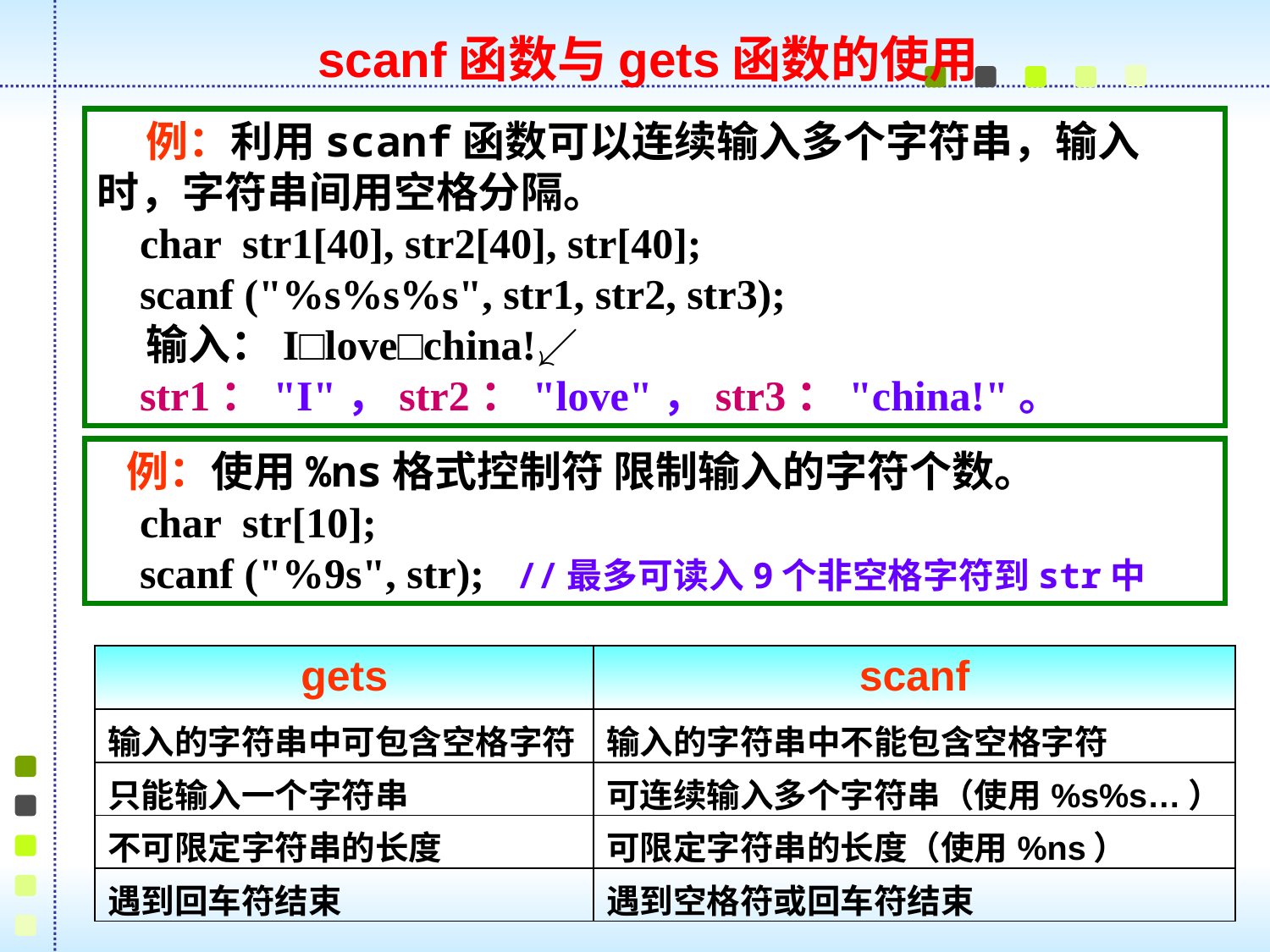

scanf函数与gets函数的使用
    例：利用scanf函数可以连续输入多个字符串，输入时，字符串间用空格分隔。
    char  str1[40], str2[40], str[40];
    scanf ("%s%s%s", str1, str2, str3);
    输入：I□love□china!↙
    str1："I"，str2："love"，str3："china!"。
  例：使用%ns格式控制符 限制输入的字符个数。
    char  str[10];
    scanf ("%9s", str);   //最多可读入9个非空格字符到str中
| gets | scanf |
| --- | --- |
| 输入的字符串中可包含空格字符 | 输入的字符串中不能包含空格字符 |
| 只能输入一个字符串 | 可连续输入多个字符串（使用%s%s…） |
| 不可限定字符串的长度 | 可限定字符串的长度（使用%ns） |
| 遇到回车符结束 | 遇到空格符或回车符结束 |